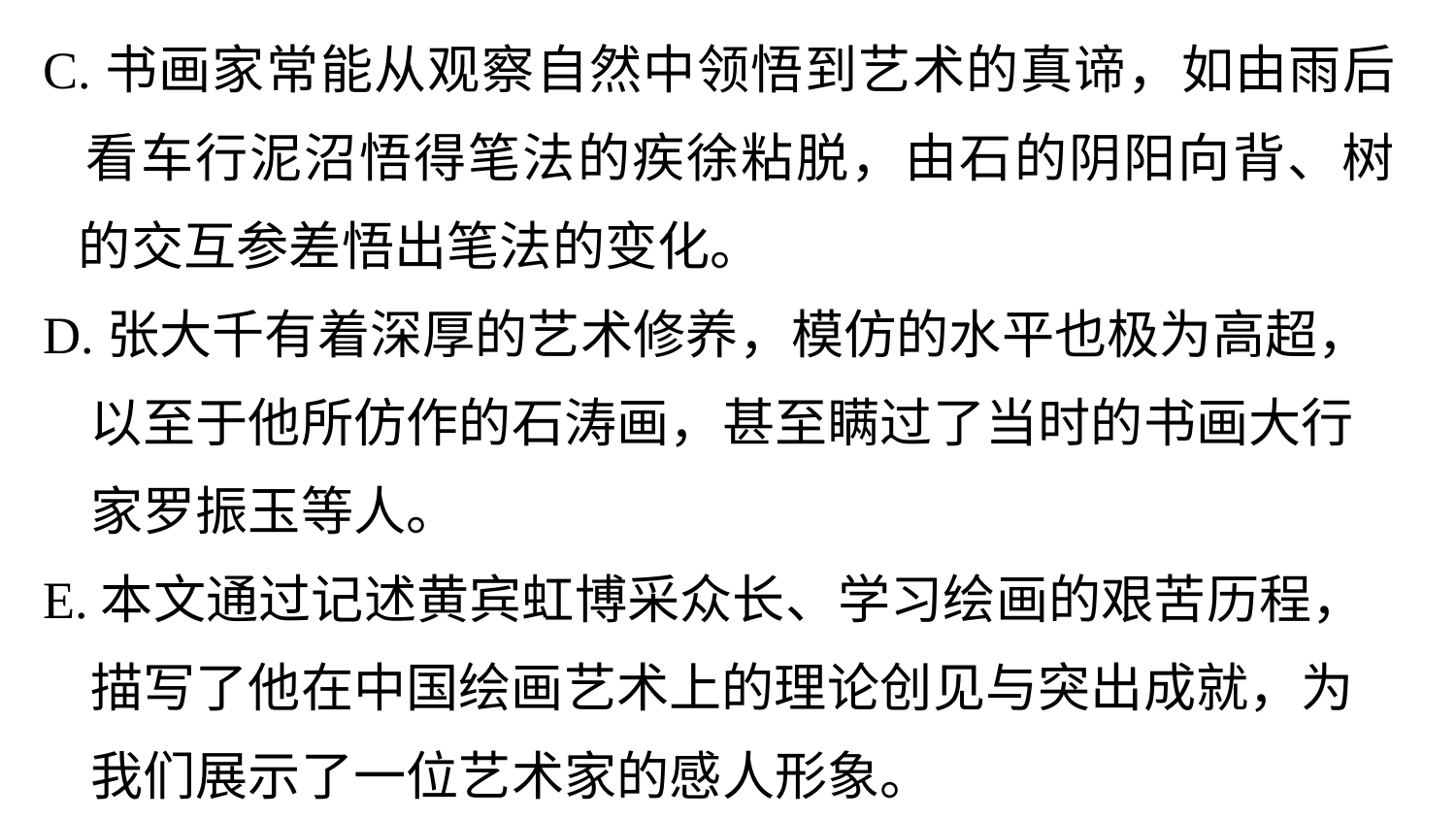

C.书画家常能从观察自然中领悟到艺术的真谛，如由雨后
   看车行泥沼悟得笔法的疾徐粘脱，由石的阴阳向背、树
   的交互参差悟出笔法的变化。
D.张大千有着深厚的艺术修养，模仿的水平也极为高超，
    以至于他所仿作的石涛画，甚至瞒过了当时的书画大行
    家罗振玉等人。
E.本文通过记述黄宾虹博采众长、学习绘画的艰苦历程，
    描写了他在中国绘画艺术上的理论创见与突出成就，为
    我们展示了一位艺术家的感人形象。